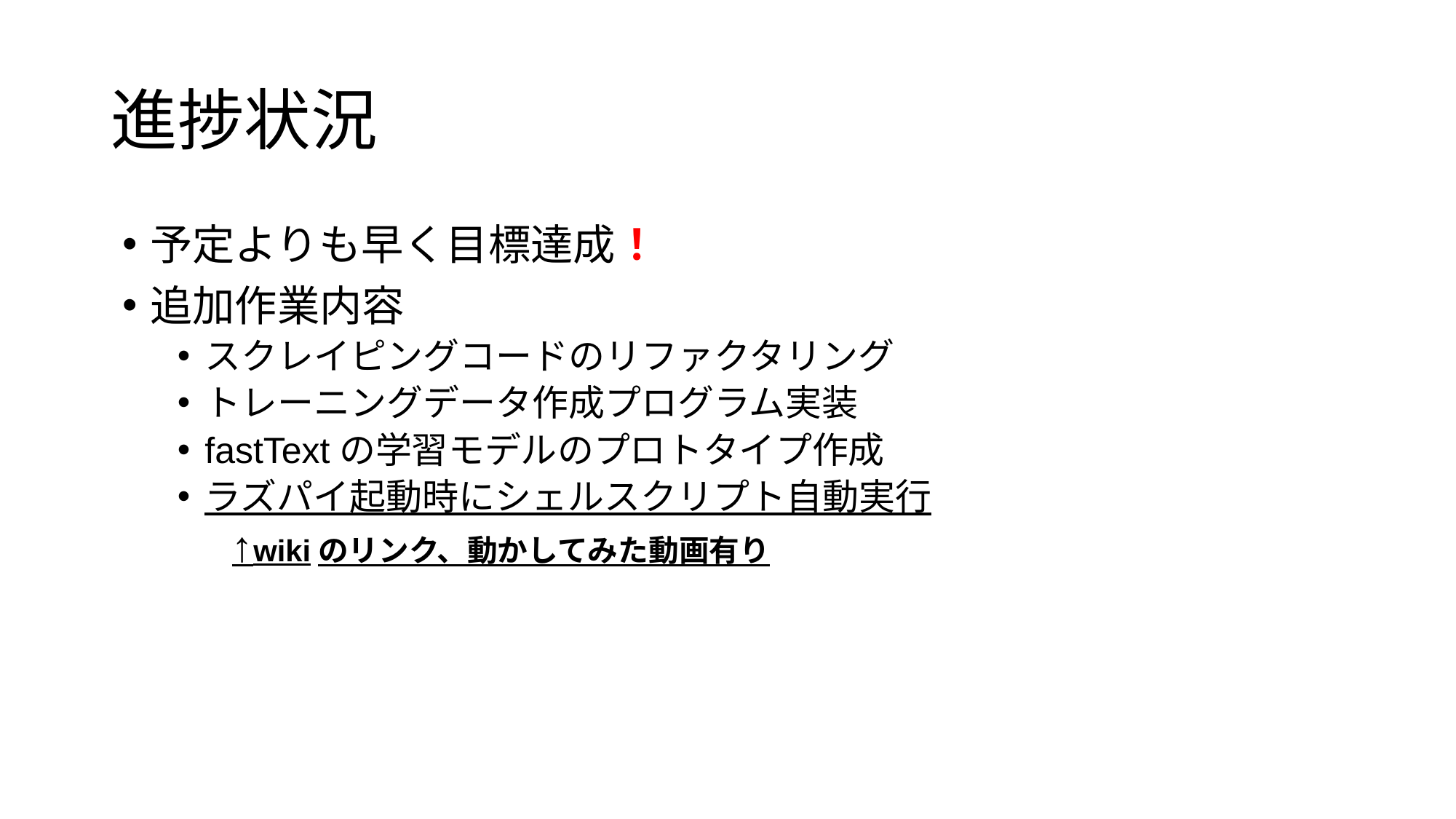

# 進捗状況
予定よりも早く目標達成！
追加作業内容
スクレイピングコードのリファクタリング
トレーニングデータ作成プログラム実装
fastTextの学習モデルのプロトタイプ作成
ラズパイ起動時にシェルスクリプト自動実行
↑wikiのリンク、動かしてみた動画有り